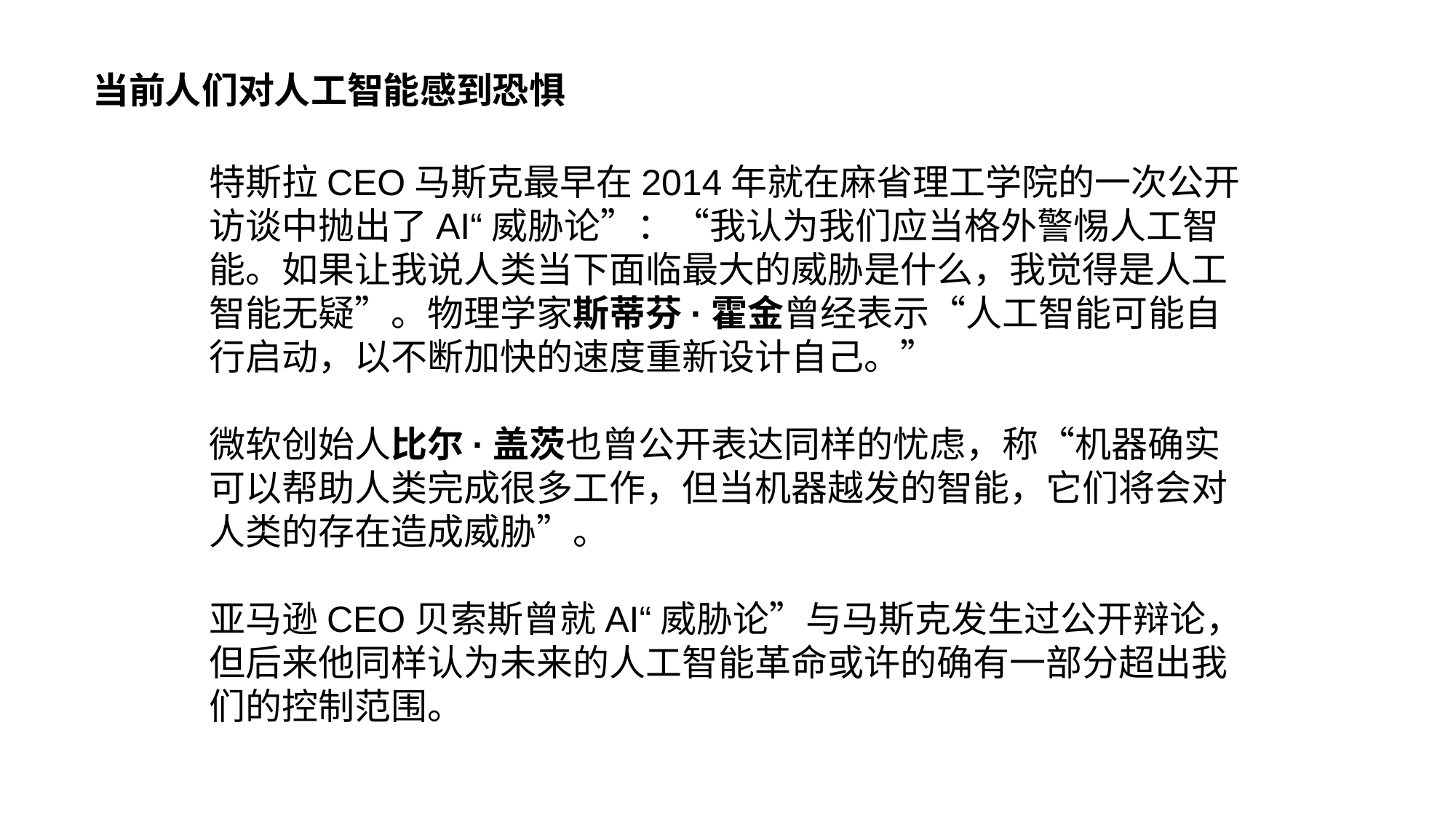

当前人们对人工智能感到恐惧

特斯拉CEO马斯克最早在2014年就在麻省理工学院的一次公开访谈中抛出了AI“威胁论”：“我认为我们应当格外警惕人工智能。如果让我说人类当下面临最大的威胁是什么，我觉得是人工智能无疑”。物理学家斯蒂芬·霍金曾经表示“人工智能可能自行启动，以不断加快的速度重新设计自己。”

微软创始人比尔·盖茨也曾公开表达同样的忧虑，称“机器确实可以帮助人类完成很多工作，但当机器越发的智能，它们将会对人类的存在造成威胁”。

亚马逊CEO贝索斯曾就AI“威胁论”与马斯克发生过公开辩论，但后来他同样认为未来的人工智能革命或许的确有一部分超出我们的控制范围。